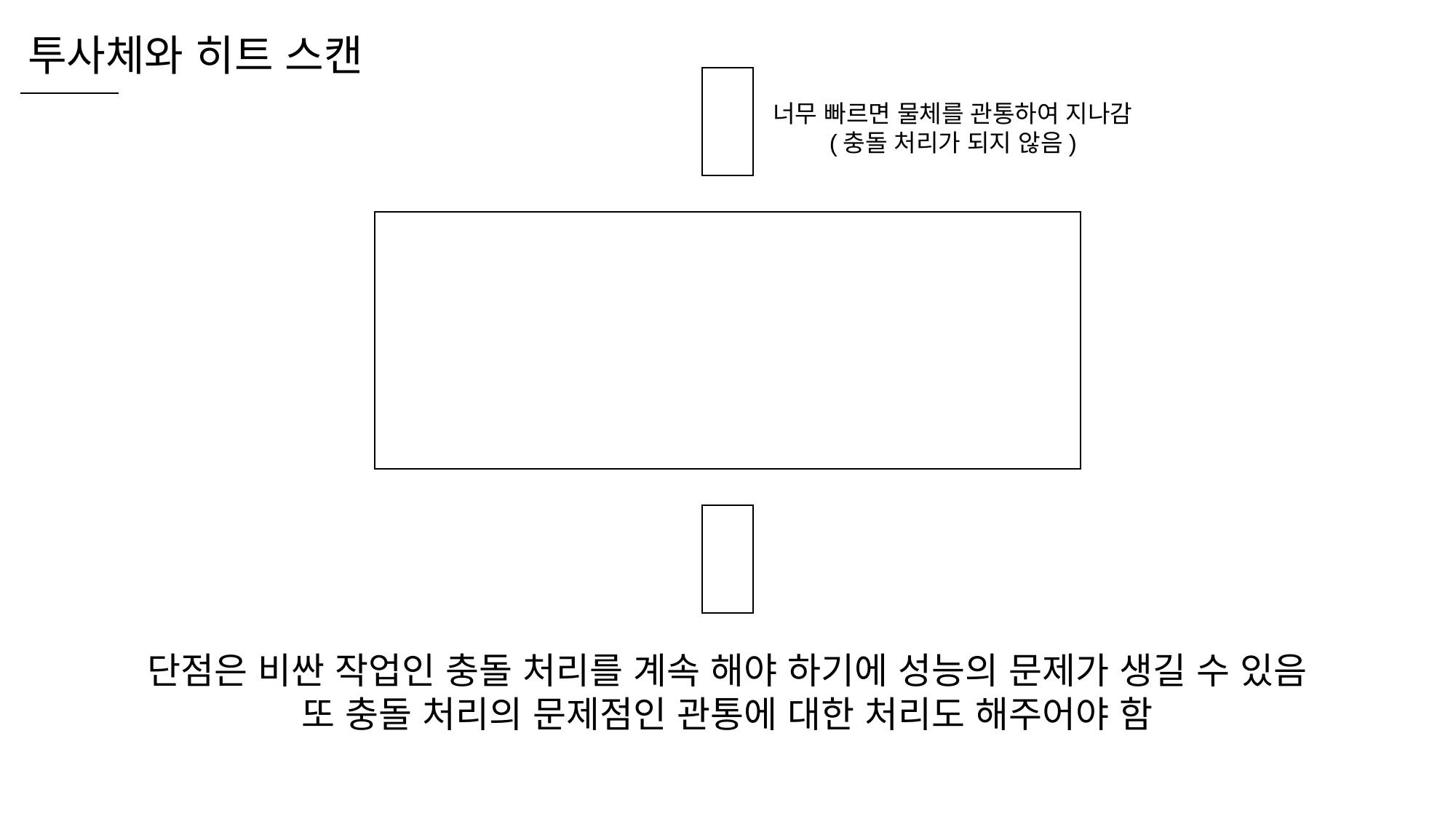

투사체와 히트 스캔

너무 빠르면 물체를 관통하여 지나감
(충돌 처리가 되지 않음)

단점은 비싼 작업인 충돌 처리를 계속 해야 하기에 성능의 문제가 생길 수 있음
또 충돌 처리의 문제점인 관통에 대한 처리도 해주어야 함